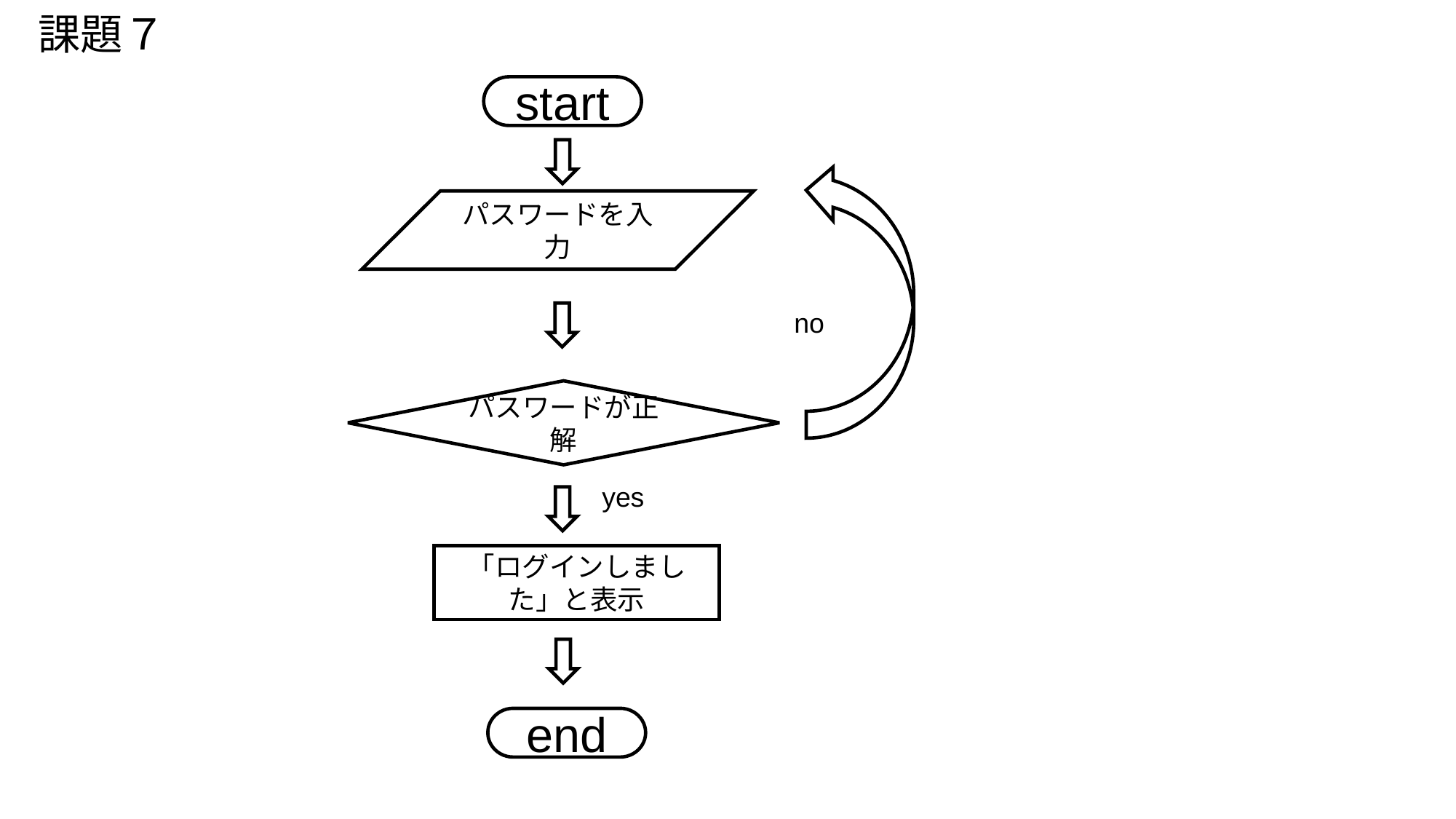

# 課題７
start

パスワードを入力
no

パスワードが正解
yes

「ログインしました」と表示

end